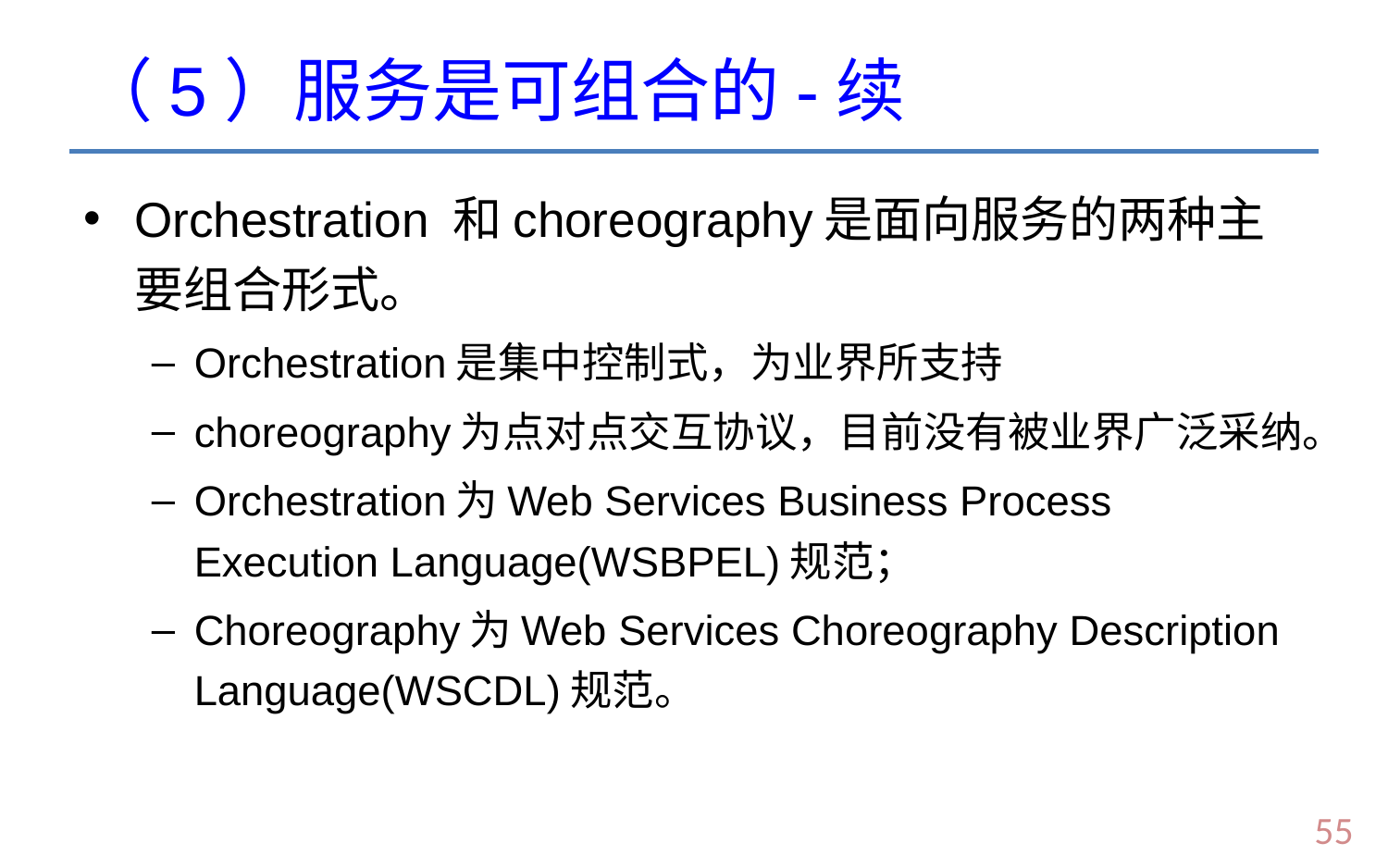

# （5）服务是可组合的-续
Orchestration 和choreography是面向服务的两种主要组合形式。
Orchestration是集中控制式，为业界所支持
choreography为点对点交互协议，目前没有被业界广泛采纳。
Orchestration为Web Services Business Process Execution Language(WSBPEL)规范；
Choreography为Web Services Choreography Description Language(WSCDL)规范。
55